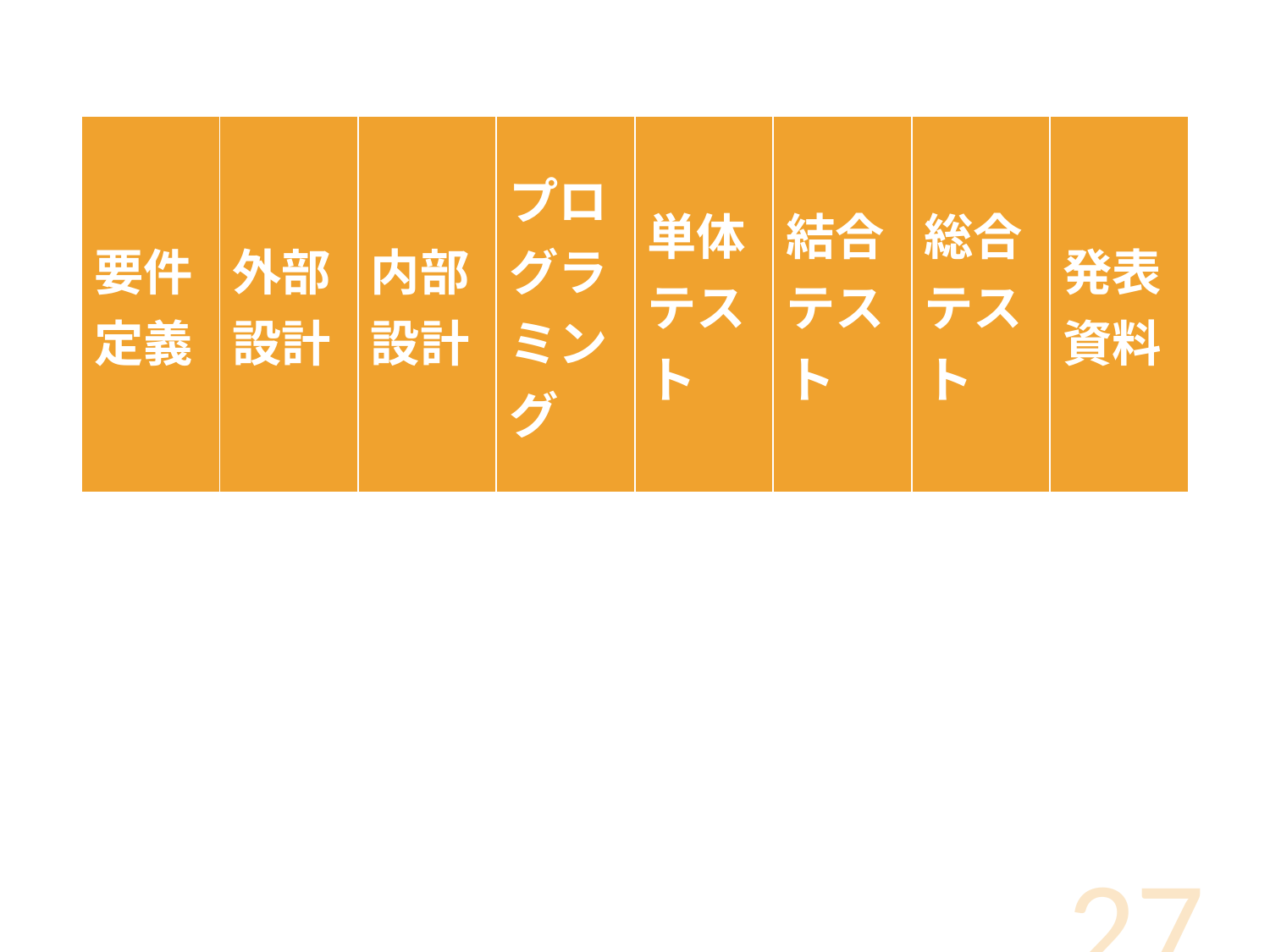

| 要件定義 | 外部設計 | 内部設計 | プログラミング | 単体テスト | 結合テスト | 総合テスト | 発表資料 |
| --- | --- | --- | --- | --- | --- | --- | --- |
27